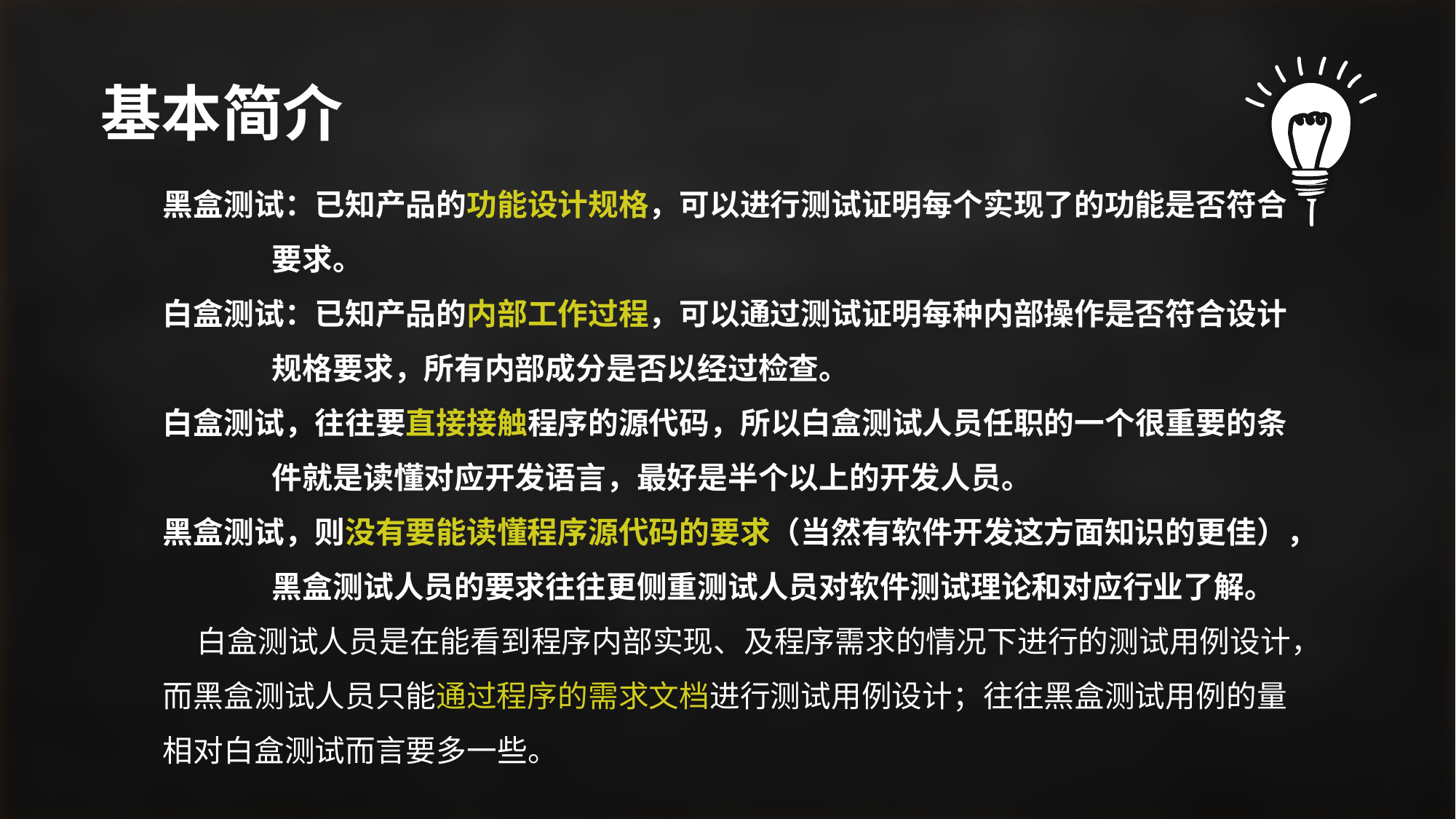

# 基本简介
黑盒测试：已知产品的功能设计规格，可以进行测试证明每个实现了的功能是否符合
	要求。
白盒测试：已知产品的内部工作过程，可以通过测试证明每种内部操作是否符合设计
	规格要求，所有内部成分是否以经过检查。
白盒测试，往往要直接接触程序的源代码，所以白盒测试人员任职的一个很重要的条
	件就是读懂对应开发语言，最好是半个以上的开发人员。
黑盒测试，则没有要能读懂程序源代码的要求（当然有软件开发这方面知识的更佳），
	黑盒测试人员的要求往往更侧重测试人员对软件测试理论和对应行业了解。
    白盒测试人员是在能看到程序内部实现、及程序需求的情况下进行的测试用例设计，
而黑盒测试人员只能通过程序的需求文档进行测试用例设计；往往黑盒测试用例的量
相对白盒测试而言要多一些。